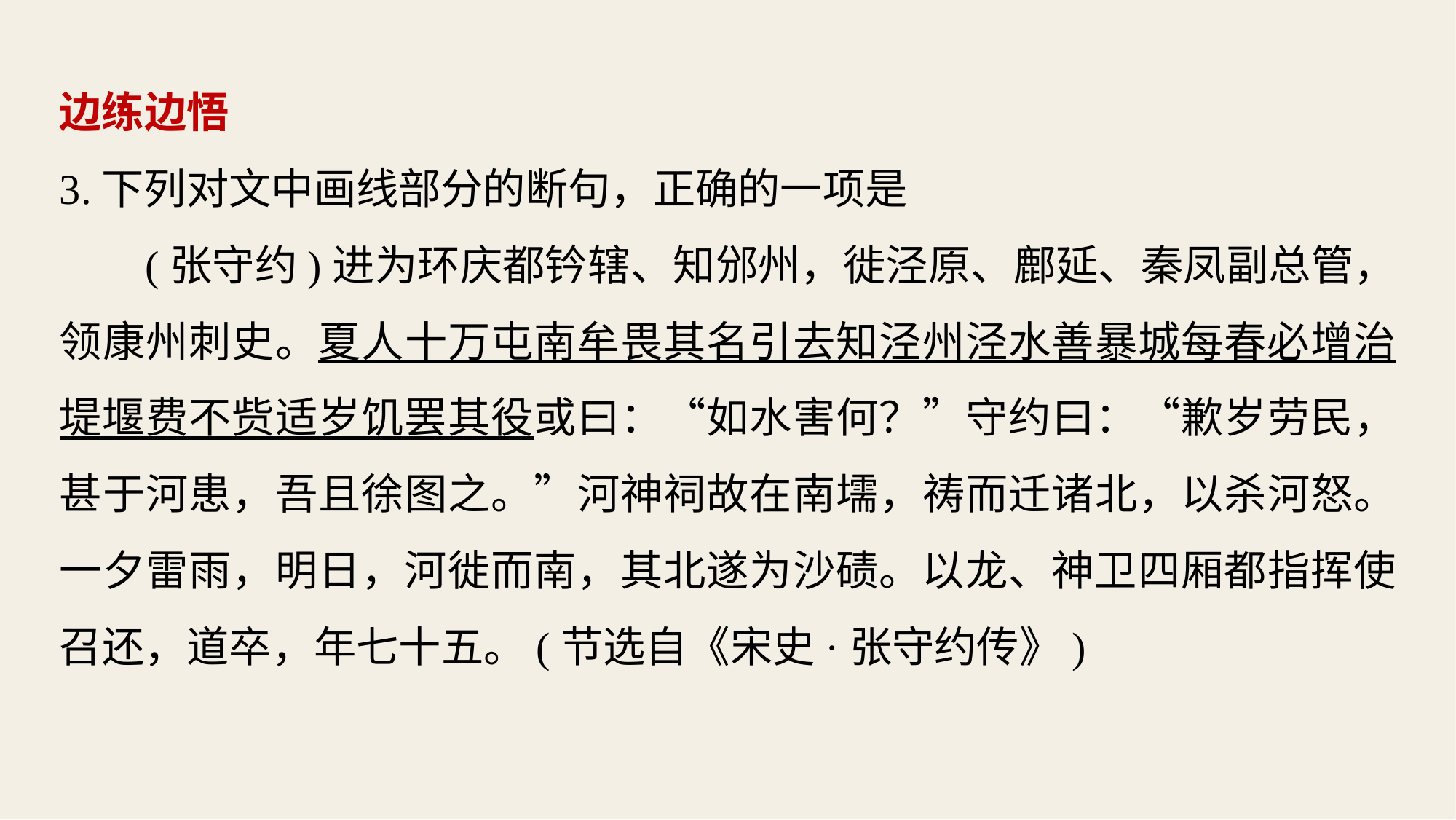

边练边悟
3.下列对文中画线部分的断句，正确的一项是
(张守约)进为环庆都钤辖、知邠州，徙泾原、鄜延、秦凤副总管，领康州刺史。夏人十万屯南牟畏其名引去知泾州泾水善暴城每春必增治堤堰费不赀适岁饥罢其役或曰：“如水害何？”守约曰：“歉岁劳民，甚于河患，吾且徐图之。”河神祠故在南壖，祷而迁诸北，以杀河怒。一夕雷雨，明日，河徙而南，其北遂为沙碛。以龙、神卫四厢都指挥使召还，道卒，年七十五。(节选自《宋史·张守约传》)